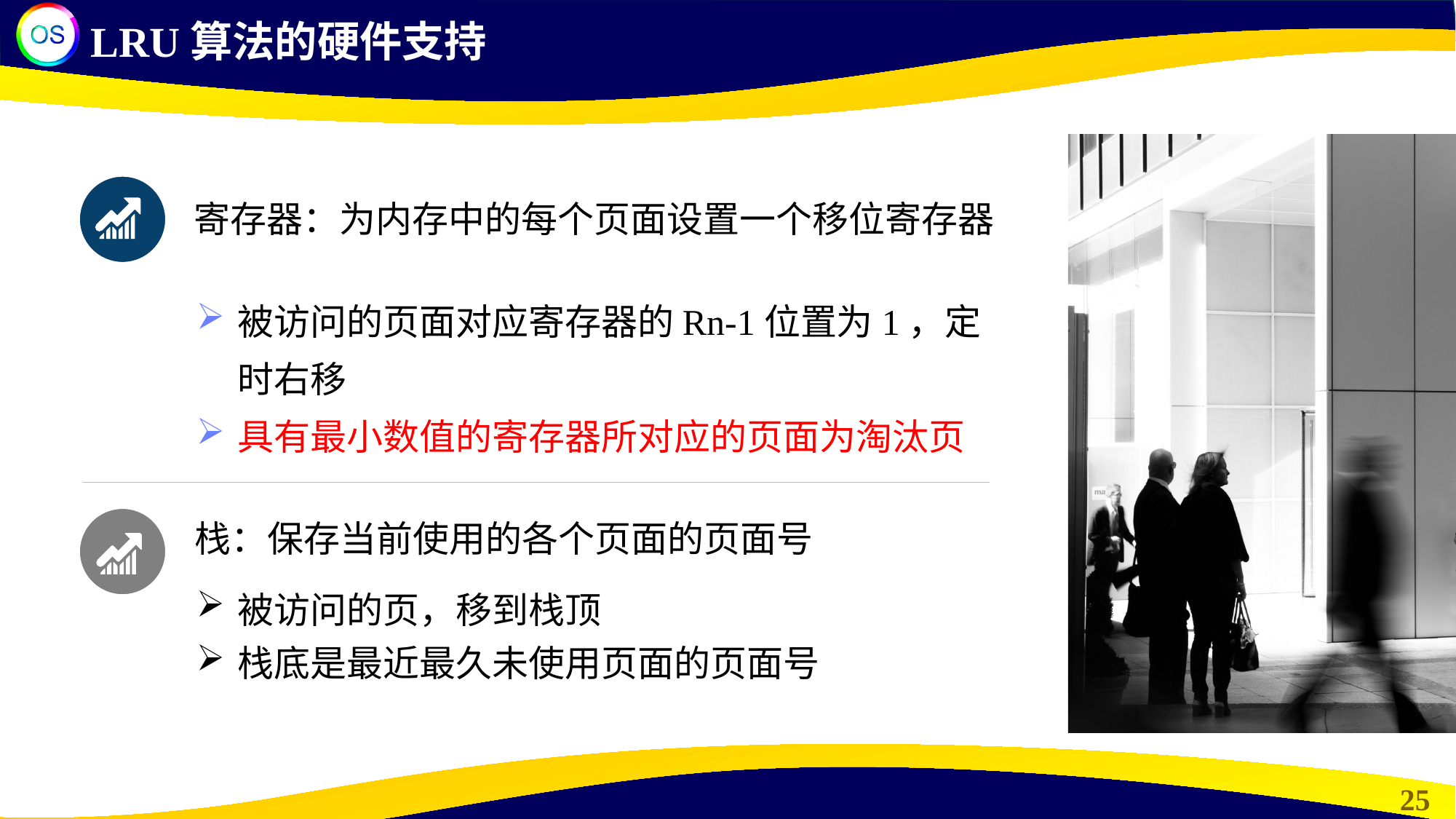

LRU算法的硬件支持

寄存器：为内存中的每个页面设置一个移位寄存器
被访问的页面对应寄存器的Rn-1位置为1，定时右移
具有最小数值的寄存器所对应的页面为淘汰页

栈：保存当前使用的各个页面的页面号
被访问的页，移到栈顶
栈底是最近最久未使用页面的页面号